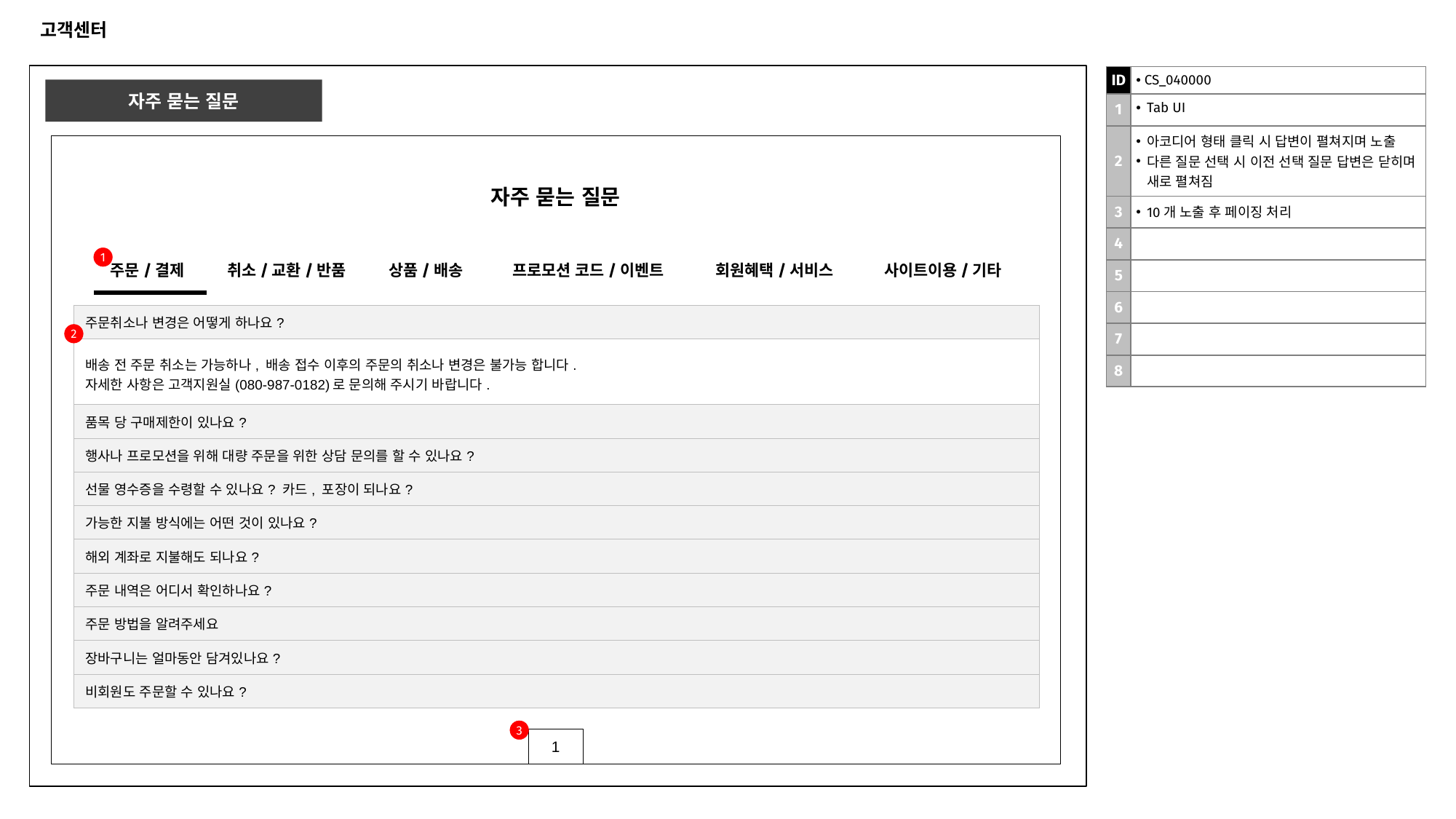

# 고객센터

| ID | CS\_040000 |
| --- | --- |
| 1 | Tab UI |
| 2 | 아코디어 형태 클릭 시 답변이 펼쳐지며 노출 다른 질문 선택 시 이전 선택 질문 답변은 닫히며 새로 펼쳐짐 |
| 3 | 10개 노출 후 페이징 처리 |
| 4 |  |
| 5 |  |
| 6 |  |
| 7 |  |
| 8 |  |
자주 묻는 질문

자주 묻는 질문
1
주문/결제
취소/교환/반품
상품/배송
프로모션 코드/이벤트
회원혜택/서비스
사이트이용/기타
| 주문취소나 변경은 어떻게 하나요? |
| --- |
| 배송 전 주문 취소는 가능하나, 배송 접수 이후의 주문의 취소나 변경은 불가능 합니다.  자세한 사항은 고객지원실(080-987-0182)로 문의해 주시기 바랍니다. |
| 품목 당 구매제한이 있나요? |
| 행사나 프로모션을 위해 대량 주문을 위한 상담 문의를 할 수 있나요? |
| 선물 영수증을 수령할 수 있나요? 카드, 포장이 되나요? |
| 가능한 지불 방식에는 어떤 것이 있나요? |
| 해외 계좌로 지불해도 되나요? |
| 주문 내역은 어디서 확인하나요? |
| 주문 방법을 알려주세요 |
| 장바구니는 얼마동안 담겨있나요? |
| 비회원도 주문할 수 있나요? |
2
3
1